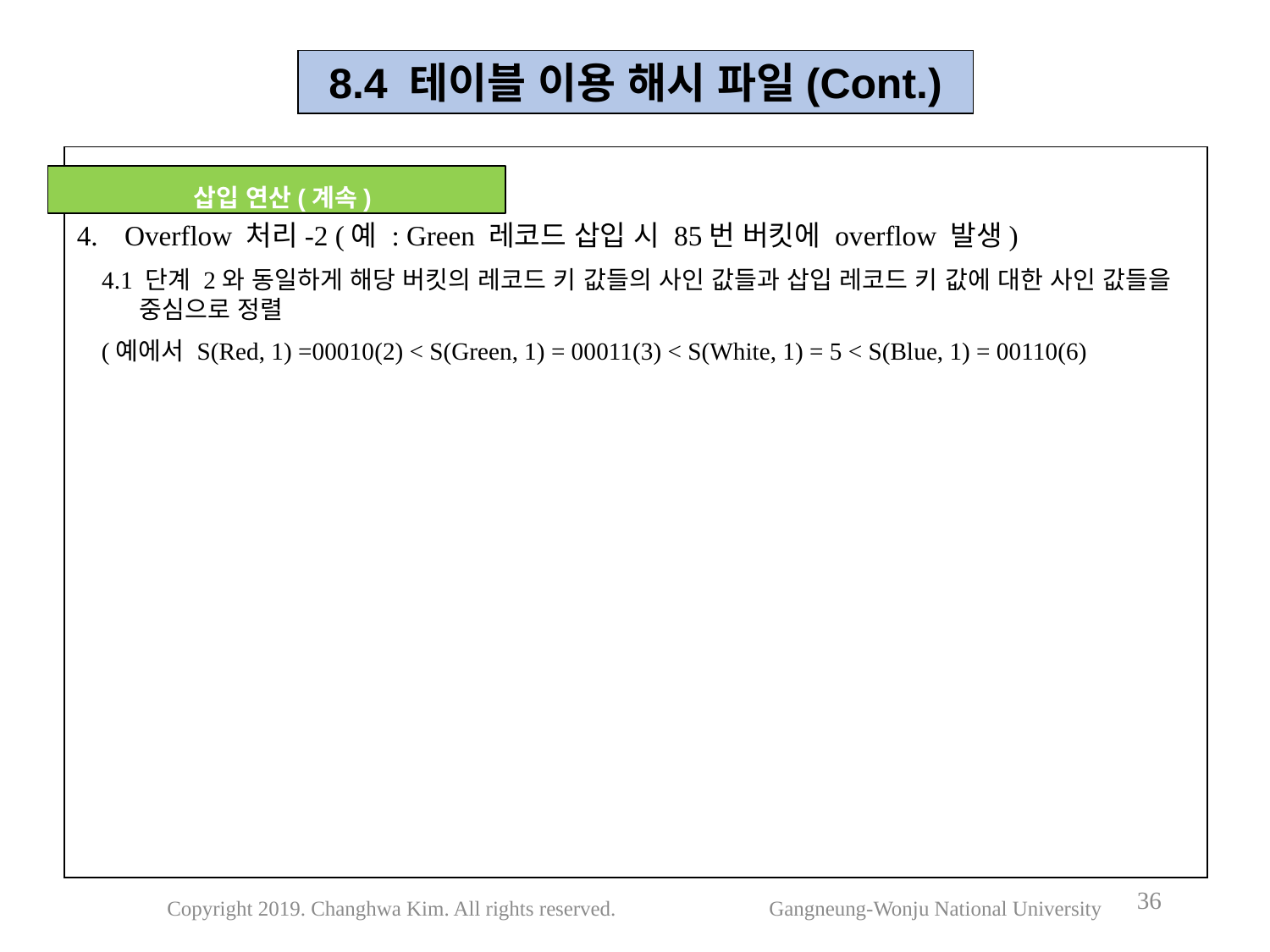

8.4 테이블 이용 해시 파일(Cont.)

Overflow 처리-2 (예 : Green 레코드 삽입 시 85번 버킷에 overflow 발생)
4.1 단계 2와 동일하게 해당 버킷의 레코드 키 값들의 사인 값들과 삽입 레코드 키 값에 대한 사인 값들을 중심으로 정렬
    (예에서 S(Red, 1) =00010(2) < S(Green, 1) = 00011(3) < S(White, 1) = 5 < S(Blue, 1) = 00110(6)

 삽입 연산(계속)
36
Copyright 2019. Changhwa Kim. All rights reserved.                             Gangneung-Wonju National University